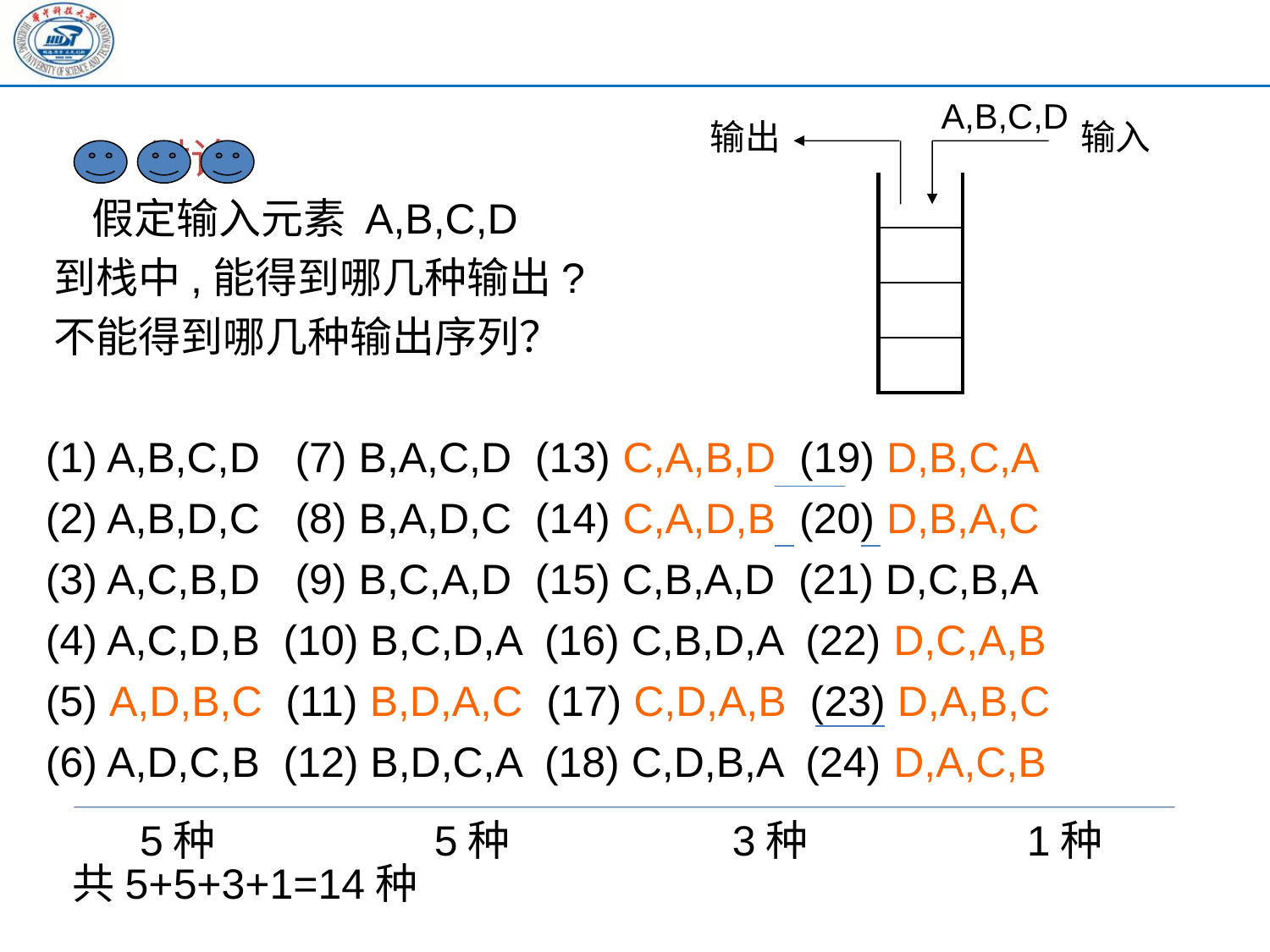

讨论：
     假定输入元素 A,B,C,D
 到栈中,能得到哪几种输出?
 不能得到哪几种输出序列？

 (1) A,B,C,D   (7) B,A,C,D  (13) C,A,B,D  (19) D,B,C,A
 (2) A,B,D,C   (8) B,A,D,C  (14) C,A,D,B  (20) D,B,A,C
 (3) A,C,B,D   (9) B,C,A,D  (15) C,B,A,D  (21) D,C,B,A
 (4) A,C,D,B  (10) B,C,D,A  (16) C,B,D,A  (22) D,C,A,B
 (5) A,D,B,C  (11) B,D,A,C  (17) C,D,A,B  (23) D,A,B,C
 (6) A,D,C,B  (12) B,D,C,A  (18) C,D,B,A  (24) D,A,C,B

   共5+5+3+1=14种
A,B,C,D
输出
输入

|  |
| --- |
|  |
|  |
|  |

5种
5种
3种
1种